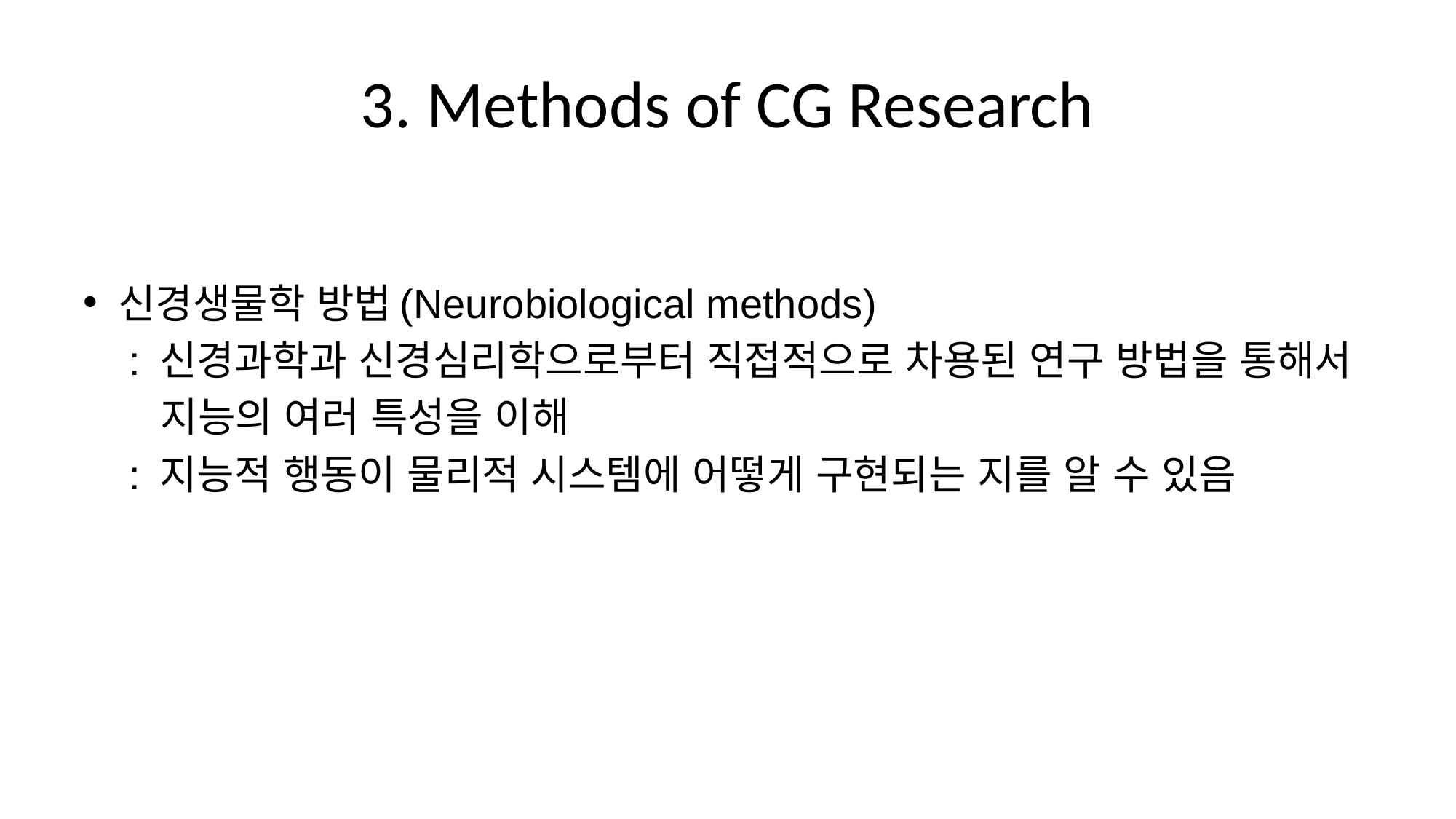

# 3. Methods of CG Research
신경생물학 방법(Neurobiological methods)
    : 신경과학과 신경심리학으로부터 직접적으로 차용된 연구 방법을 통해서
      지능의 여러 특성을 이해
    : 지능적 행동이 물리적 시스템에 어떻게 구현되는 지를 알 수 있음